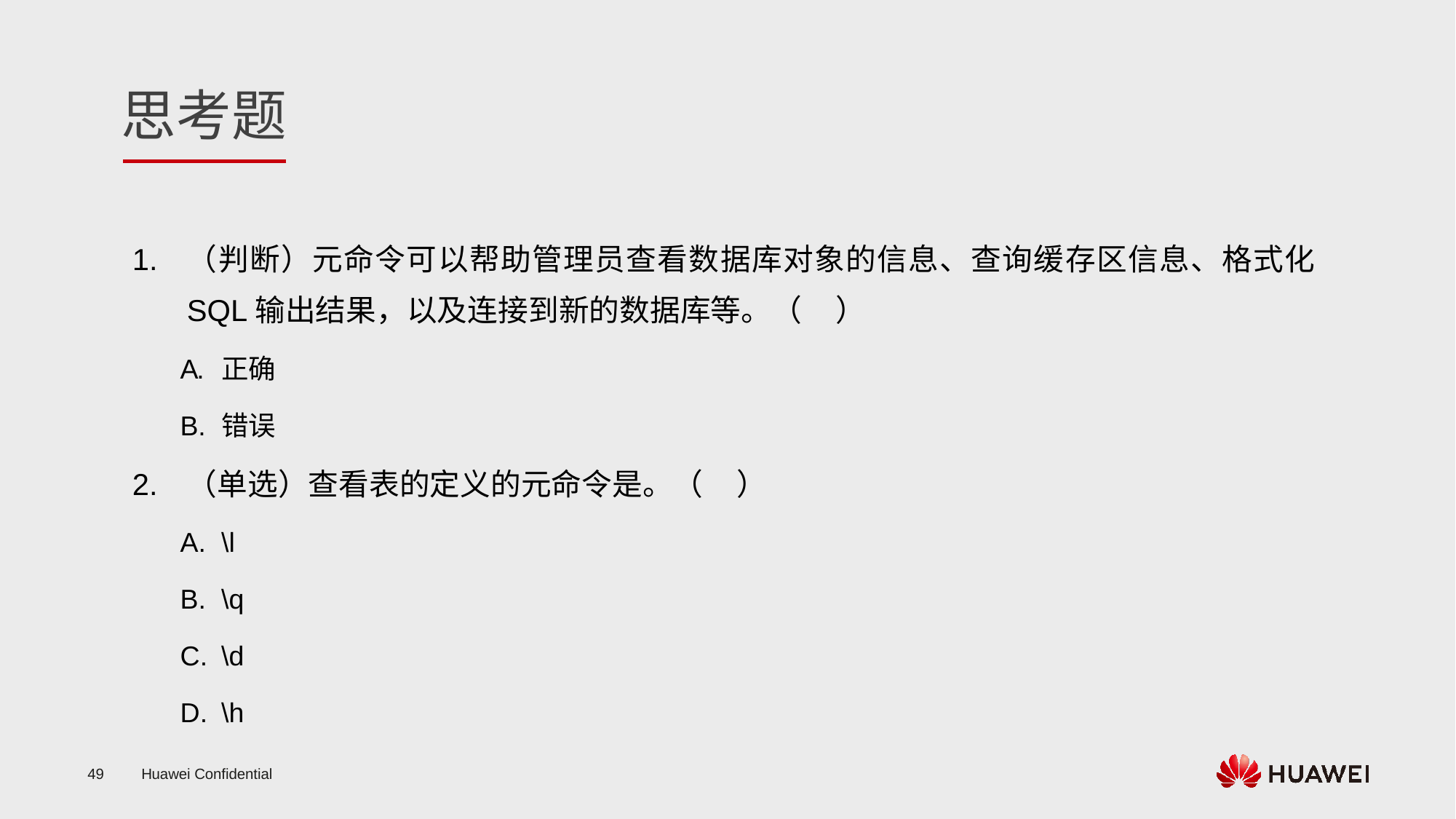

（判断）元命令可以帮助管理员查看数据库对象的信息、查询缓存区信息、格式化SQL输出结果，以及连接到新的数据库等。（     ）
正确
错误
（单选）查看表的定义的元命令是。（     ）
\l
\q
\d
\h